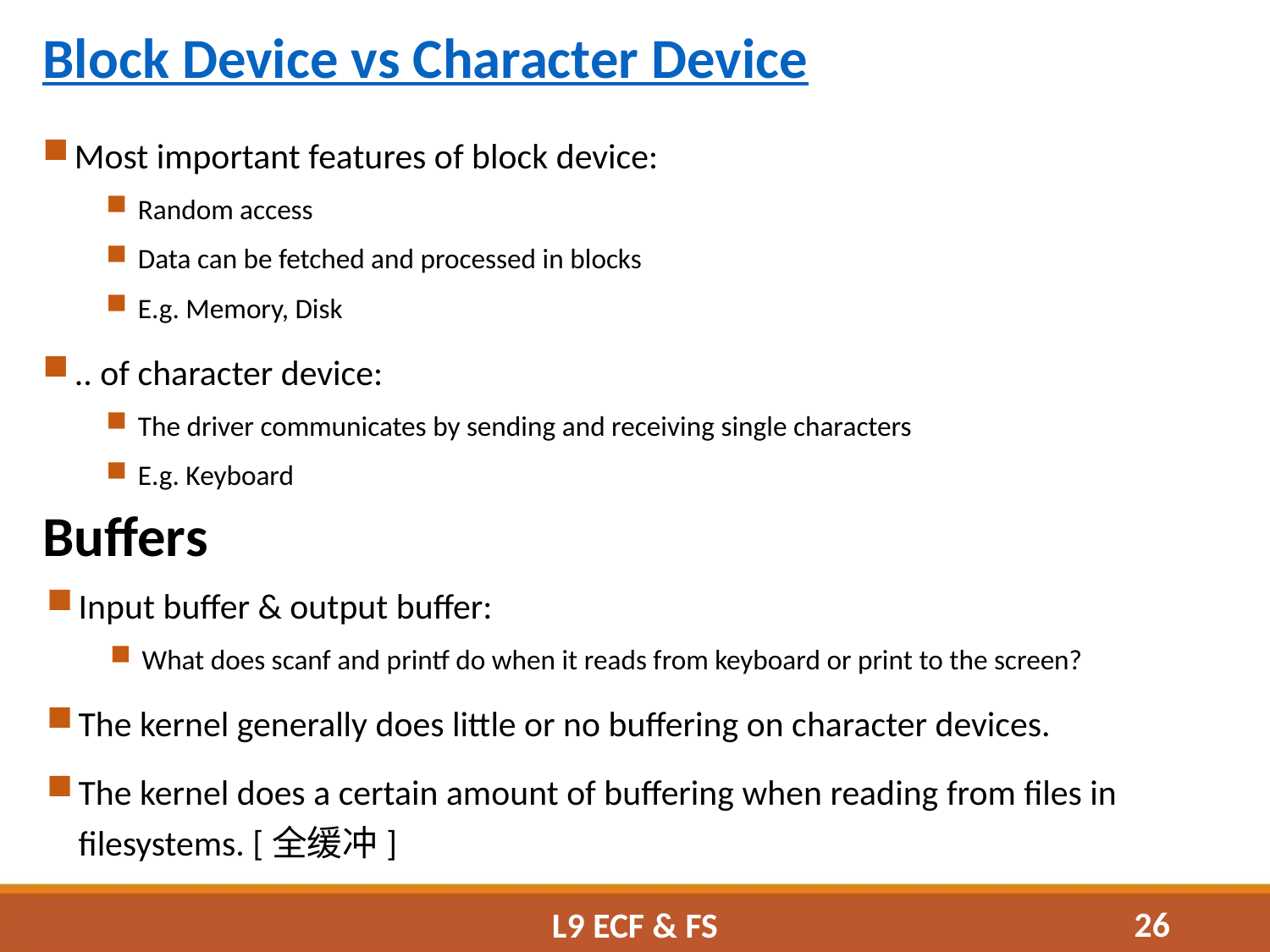

Block Device vs Character Device
Most important features of block device:
Random access
Data can be fetched and processed in blocks
E.g. Memory, Disk
.. of character device:
The driver communicates by sending and receiving single characters
E.g. Keyboard
Buffers
Input buffer & output buffer:
What does scanf and printf do when it reads from keyboard or print to the screen?
The kernel generally does little or no buffering on character devices.
The kernel does a certain amount of buffering when reading from files in filesystems. [全缓冲]
26
L9 ECF & FS